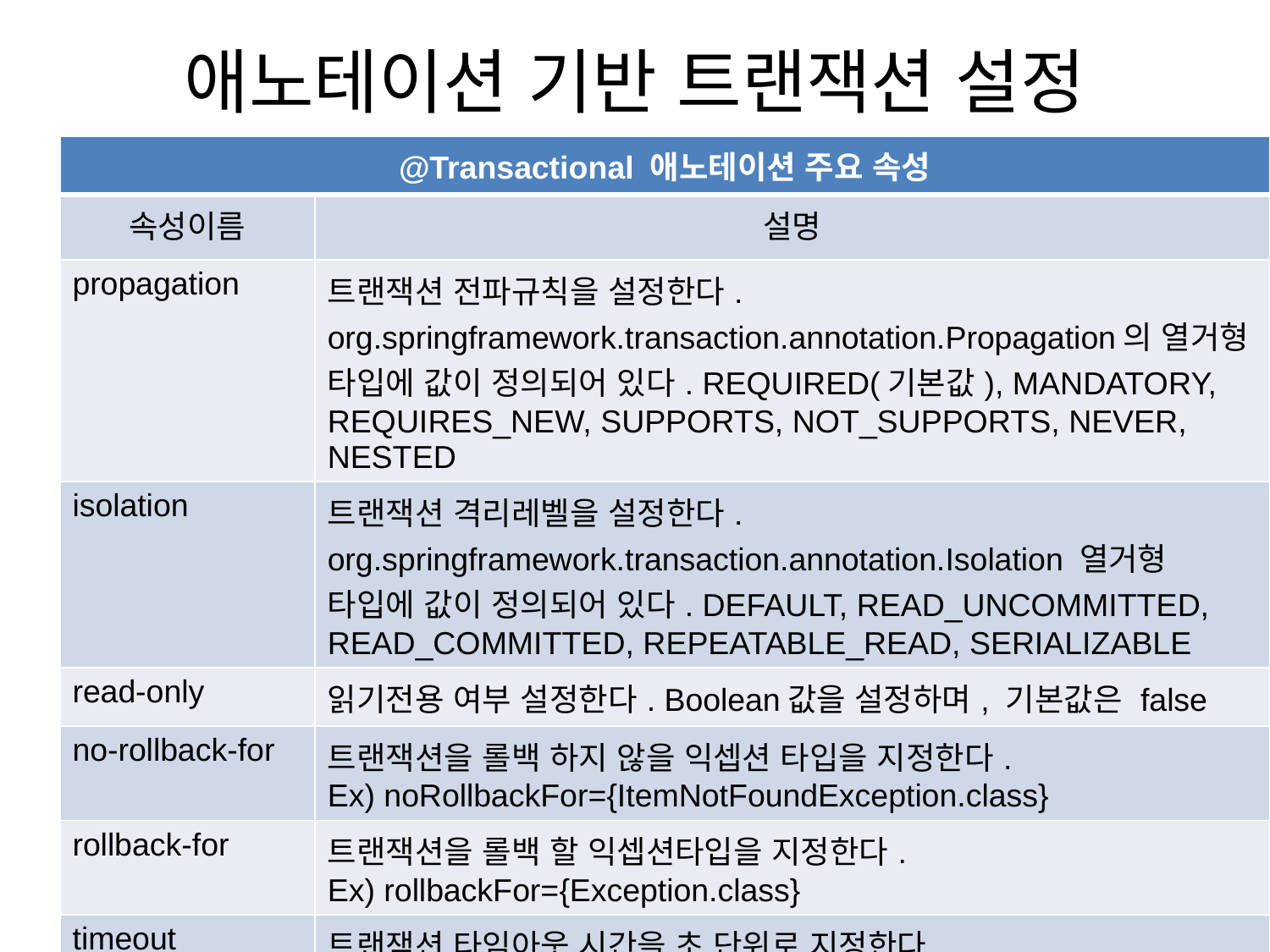

# 애노테이션 기반 트랜잭션 설정
| @Transactional 애노테이션 주요 속성 |  |
| --- | --- |
| 속성이름 | 설명 |
| propagation | 트랜잭션 전파규칙을 설정한다. org.springframework.transaction.annotation.Propagation의 열거형 타입에 값이 정의되어 있다. REQUIRED(기본값), MANDATORY, REQUIRES\_NEW, SUPPORTS, NOT\_SUPPORTS, NEVER, NESTED |
| isolation | 트랜잭션 격리레벨을 설정한다. org.springframework.transaction.annotation.Isolation 열거형 타입에 값이 정의되어 있다. DEFAULT, READ\_UNCOMMITTED, READ\_COMMITTED, REPEATABLE\_READ, SERIALIZABLE |
| read-only | 읽기전용 여부 설정한다. Boolean값을 설정하며, 기본값은 false |
| no-rollback-for | 트랜잭션을 롤백 하지 않을 익셉션 타입을 지정한다. Ex) noRollbackFor={ItemNotFoundException.class} |
| rollback-for | 트랜잭션을 롤백 할 익셉션타입을 지정한다. Ex) rollbackFor={Exception.class} |
| timeout | 트랜잭션 타임아웃 시간을 초 단위로 지정한다. |